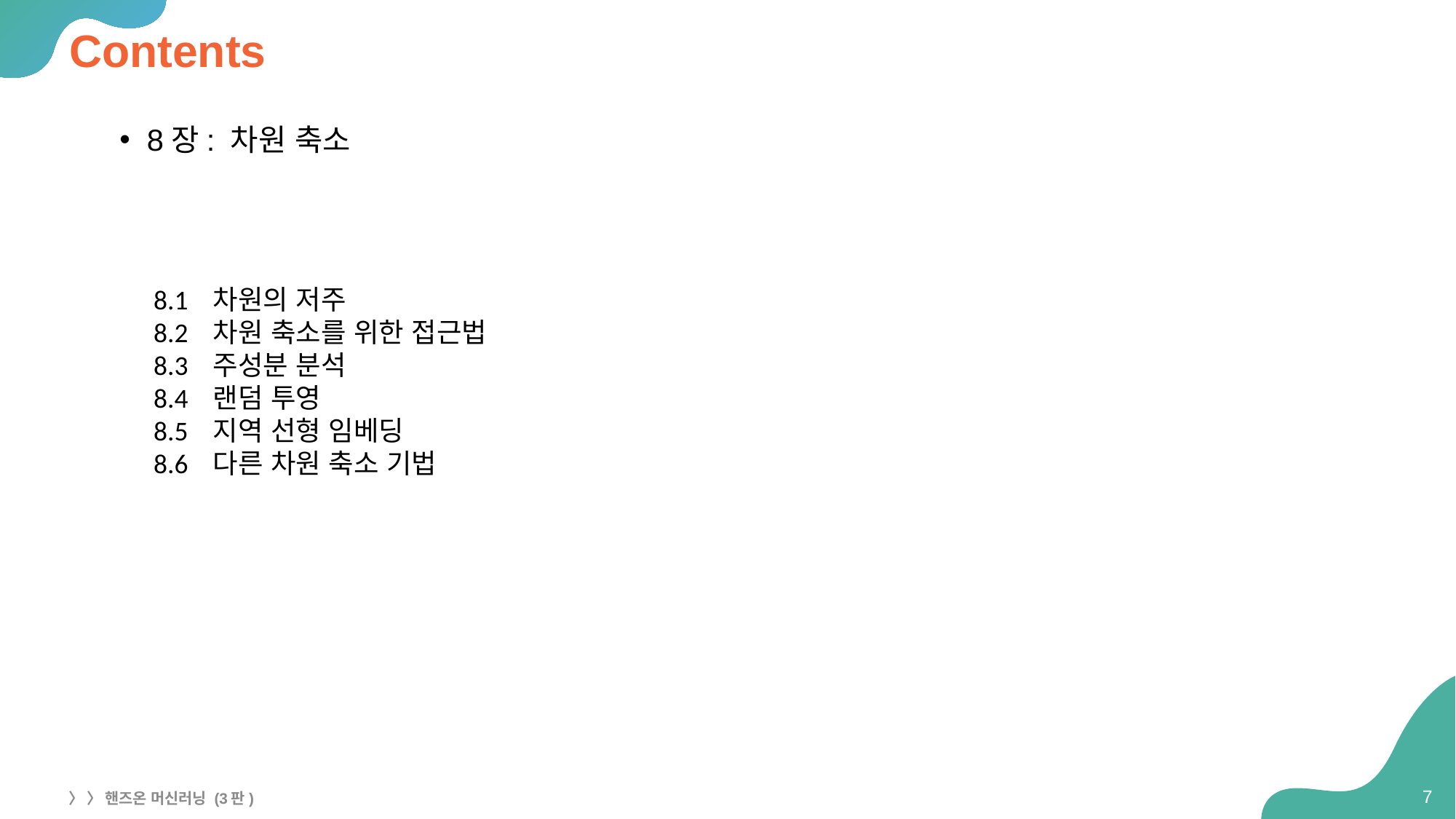

# Contents
8장: 차원 축소

8.1   차원의 저주
8.2   차원 축소를 위한 접근법
8.3   주성분 분석
8.4   랜덤 투영
8.5   지역 선형 임베딩
8.6   다른 차원 축소 기법

7
〉 〉 핸즈온 머신러닝 (3판)